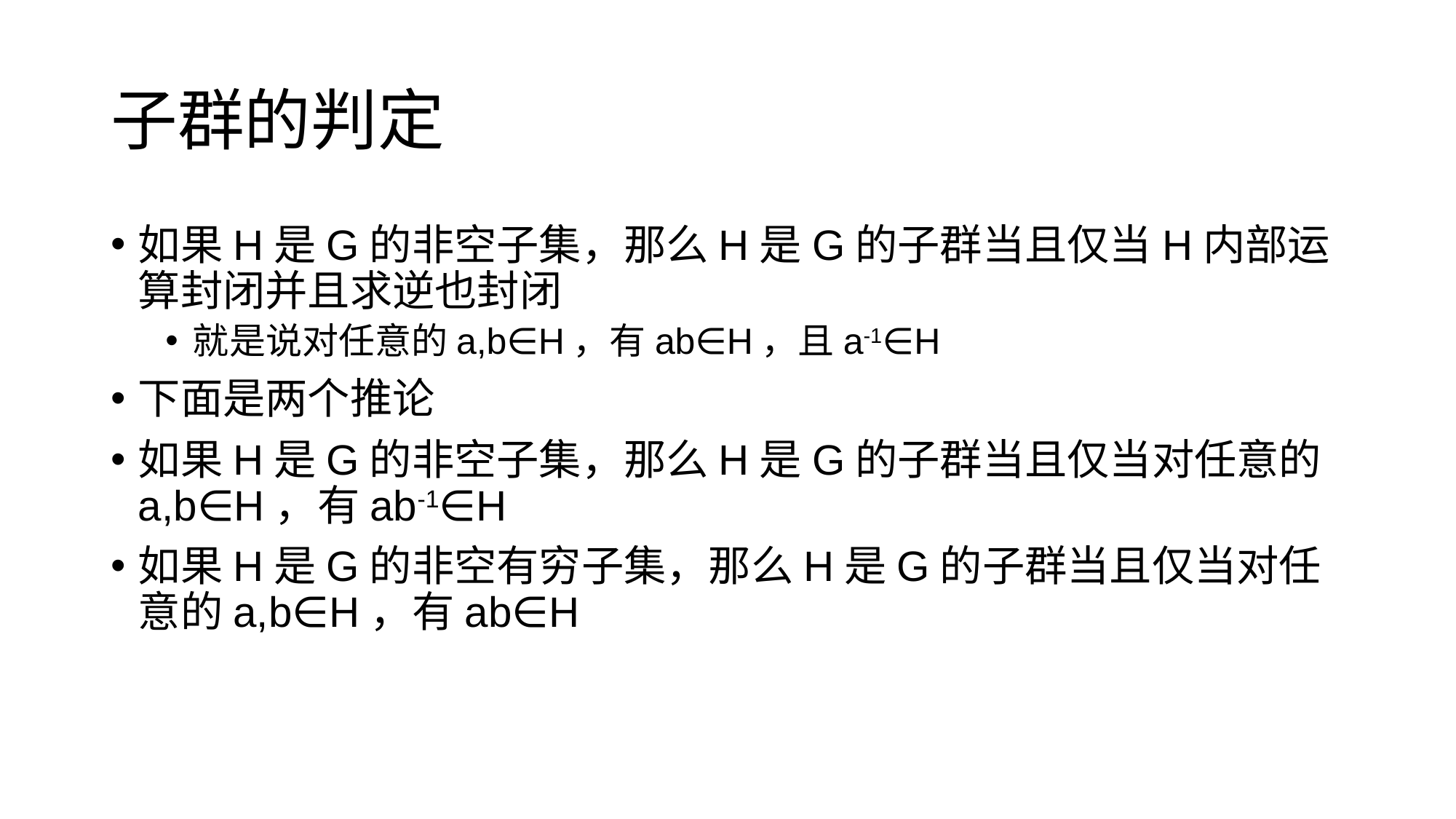

# 子群的判定
如果H是G的非空子集，那么H是G的子群当且仅当H内部运算封闭并且求逆也封闭
就是说对任意的a,b∈H，有ab∈H，且a-1∈H
下面是两个推论
如果H是G的非空子集，那么H是G的子群当且仅当对任意的a,b∈H，有ab-1∈H
如果H是G的非空有穷子集，那么H是G的子群当且仅当对任意的a,b∈H，有ab∈H